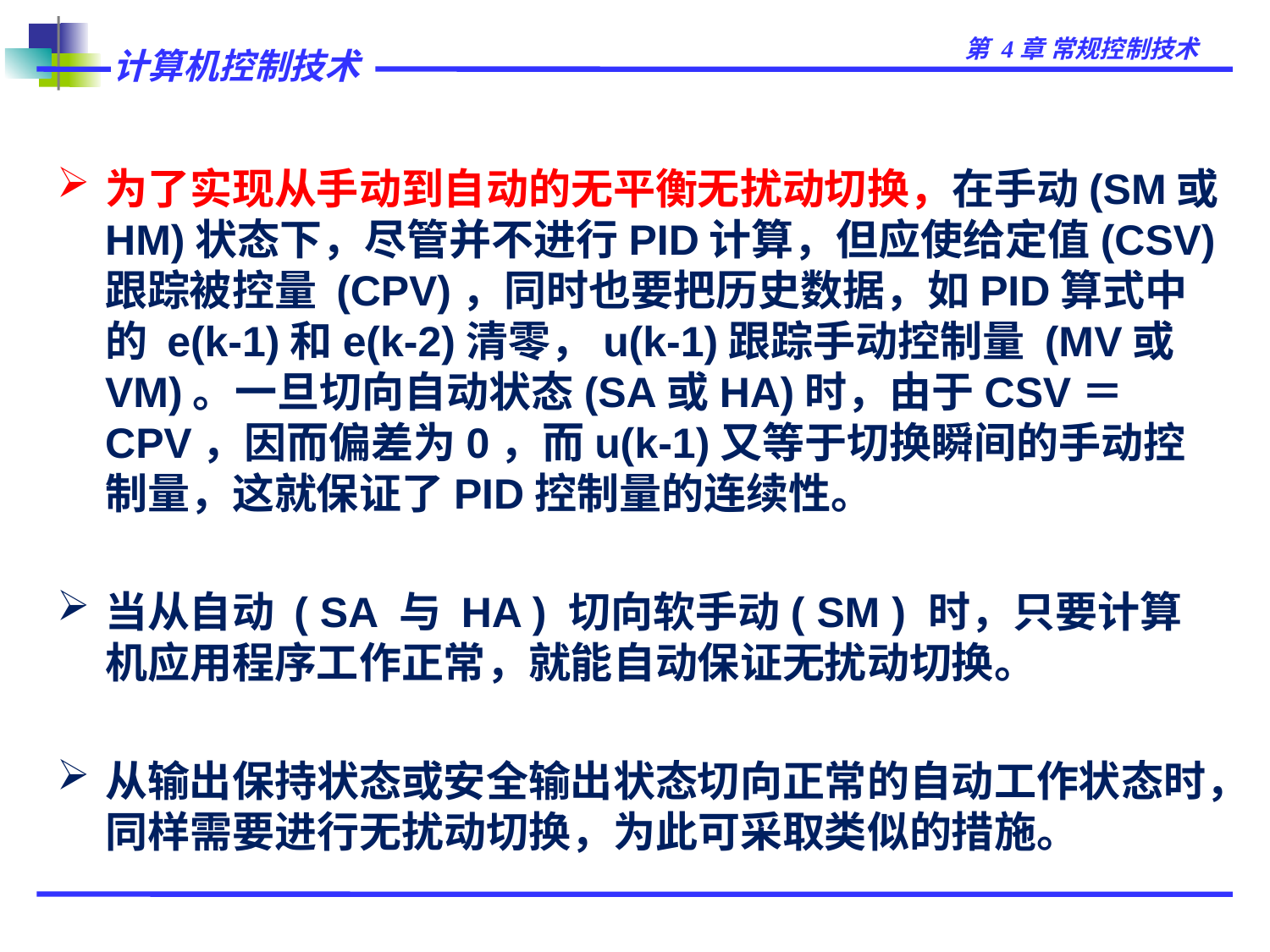

为了实现从手动到自动的无平衡无扰动切换，在手动(SM或HM)状态下，尽管并不进行PID计算，但应使给定值(CSV) 跟踪被控量 (CPV)，同时也要把历史数据，如PID算式中的 e(k-1)和e(k-2)清零，u(k-1)跟踪手动控制量 (MV或VM)。一旦切向自动状态(SA或HA)时，由于CSV＝CPV，因而偏差为0，而u(k-1)又等于切换瞬间的手动控制量，这就保证了PID控制量的连续性。

当从自动 ( SA 与 HA ) 切向软手动( SM ) 时，只要计算机应用程序工作正常，就能自动保证无扰动切换。

从输出保持状态或安全输出状态切向正常的自动工作状态时，同样需要进行无扰动切换，为此可采取类似的措施。